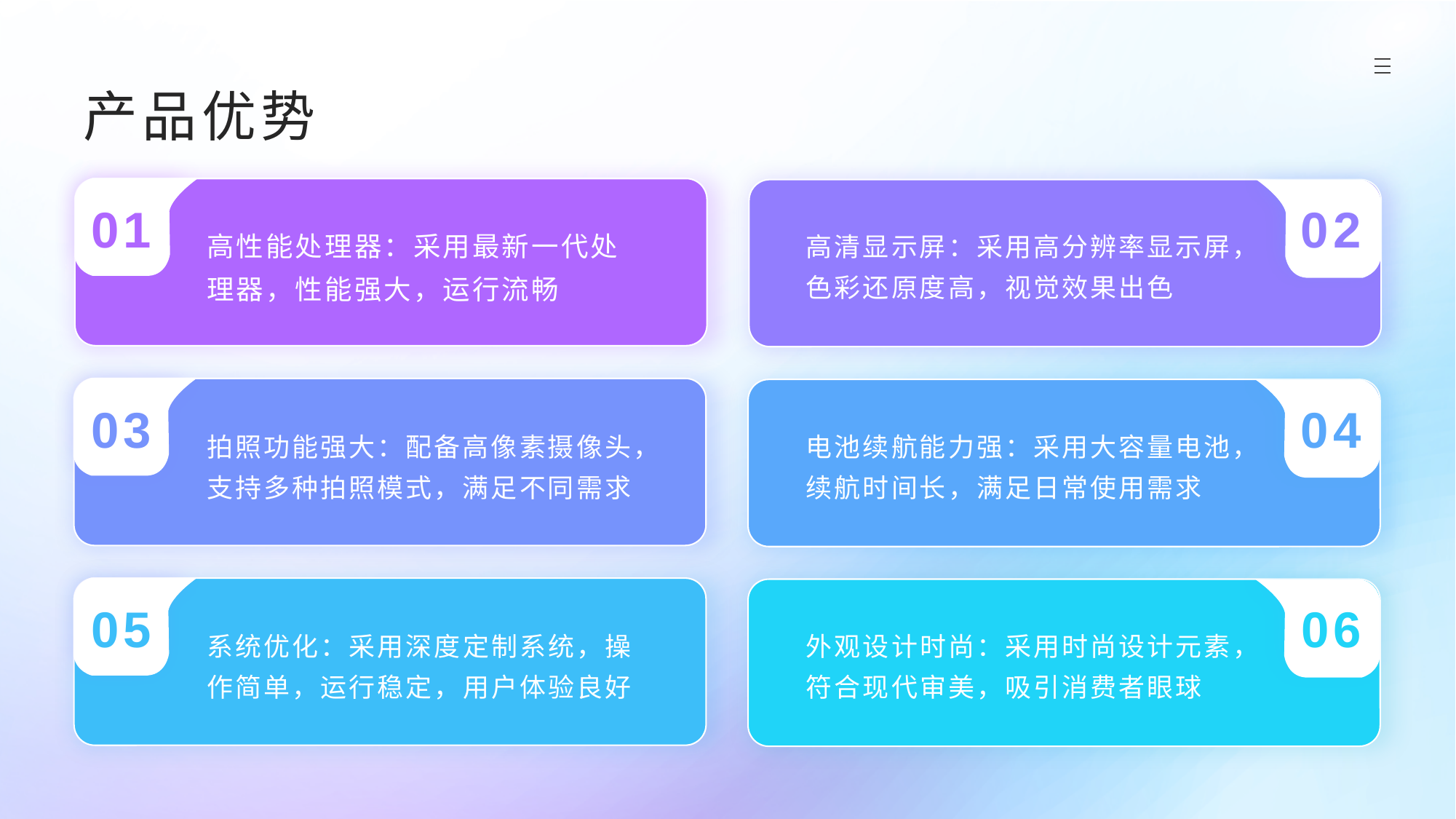

产品优势

01
高性能处理器：采用最新一代处理器，性能强大，运行流畅
高清显示屏：采用高分辨率显示屏，色彩还原度高，视觉效果出色
02

03
拍照功能强大：配备高像素摄像头，支持多种拍照模式，满足不同需求
电池续航能力强：采用大容量电池，续航时间长，满足日常使用需求
04

05
系统优化：采用深度定制系统，操作简单，运行稳定，用户体验良好
外观设计时尚：采用时尚设计元素，符合现代审美，吸引消费者眼球
06